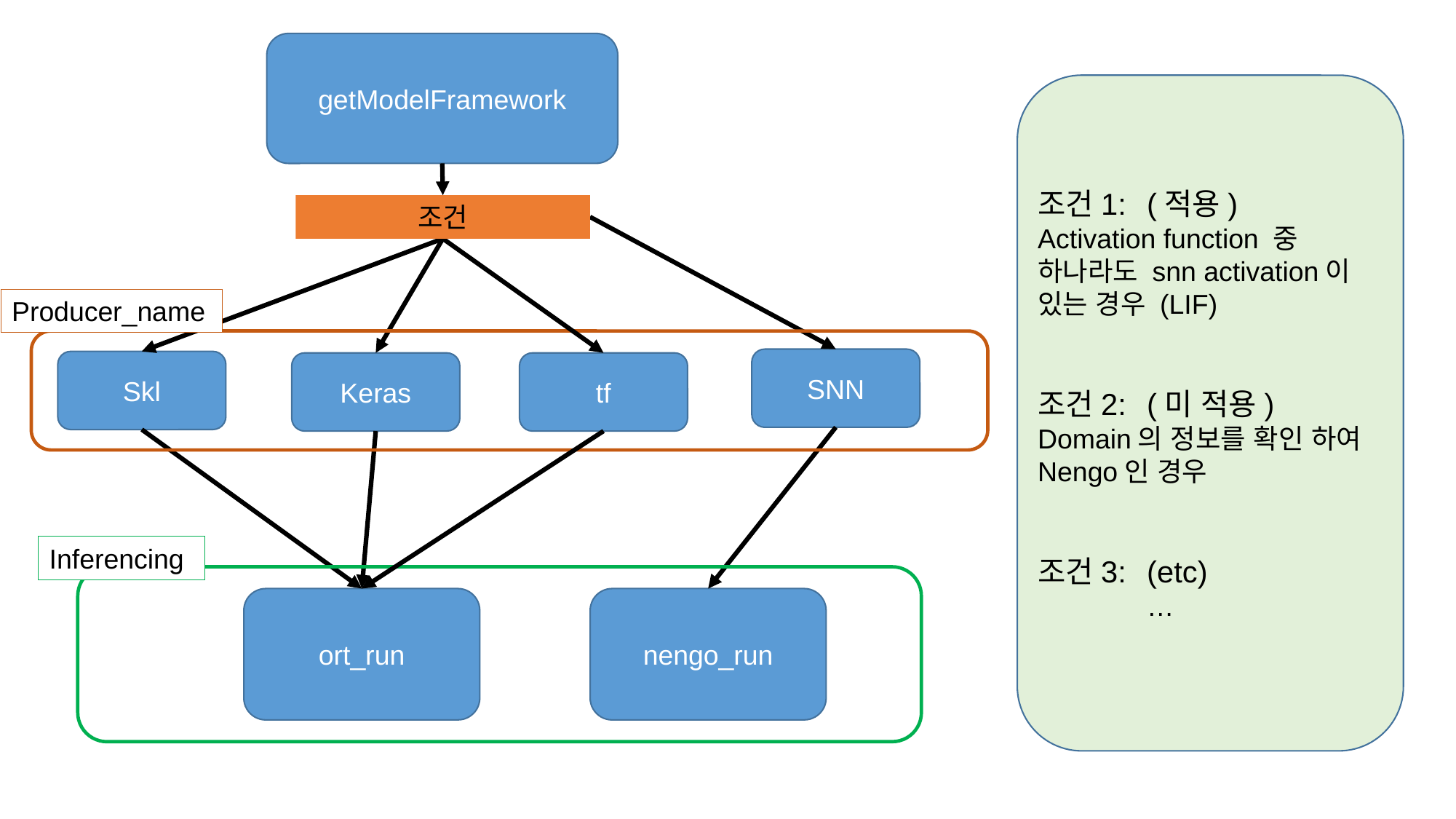

getModelFramework

조건1:	(적용)
Activation function 중
하나라도 snn activation이 있는 경우 (LIF)

조건2:	(미 적용)
Domain의 정보를 확인 하여
Nengo인 경우

조건3:	(etc)
	…

조건
Producer_name

SNN
Skl
Keras
tf
Inferencing

ort_run
nengo_run